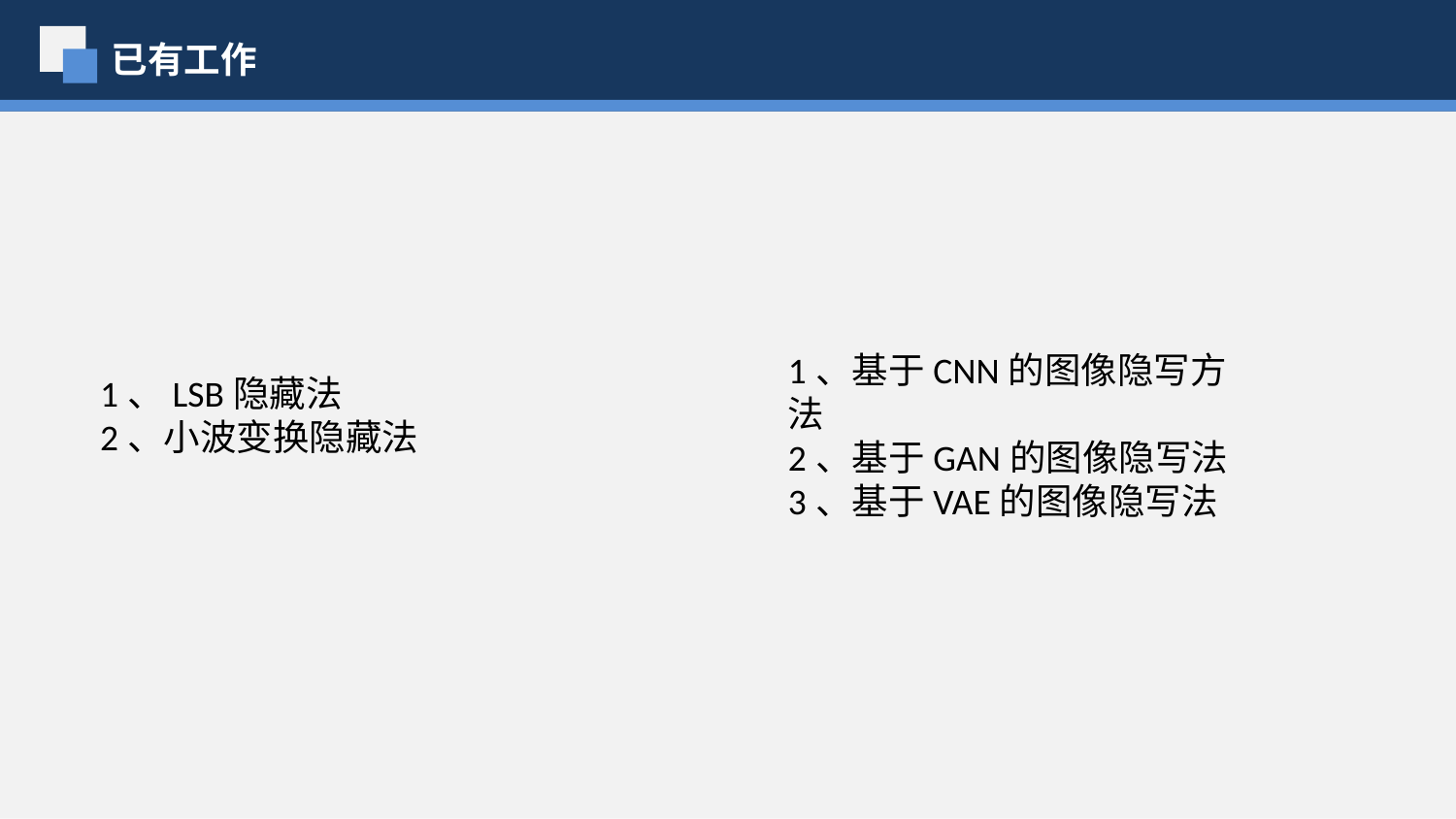

已有工作

1、基于CNN的图像隐写方法
2、基于GAN的图像隐写法
3、基于VAE的图像隐写法
1、LSB隐藏法
2、小波变换隐藏法